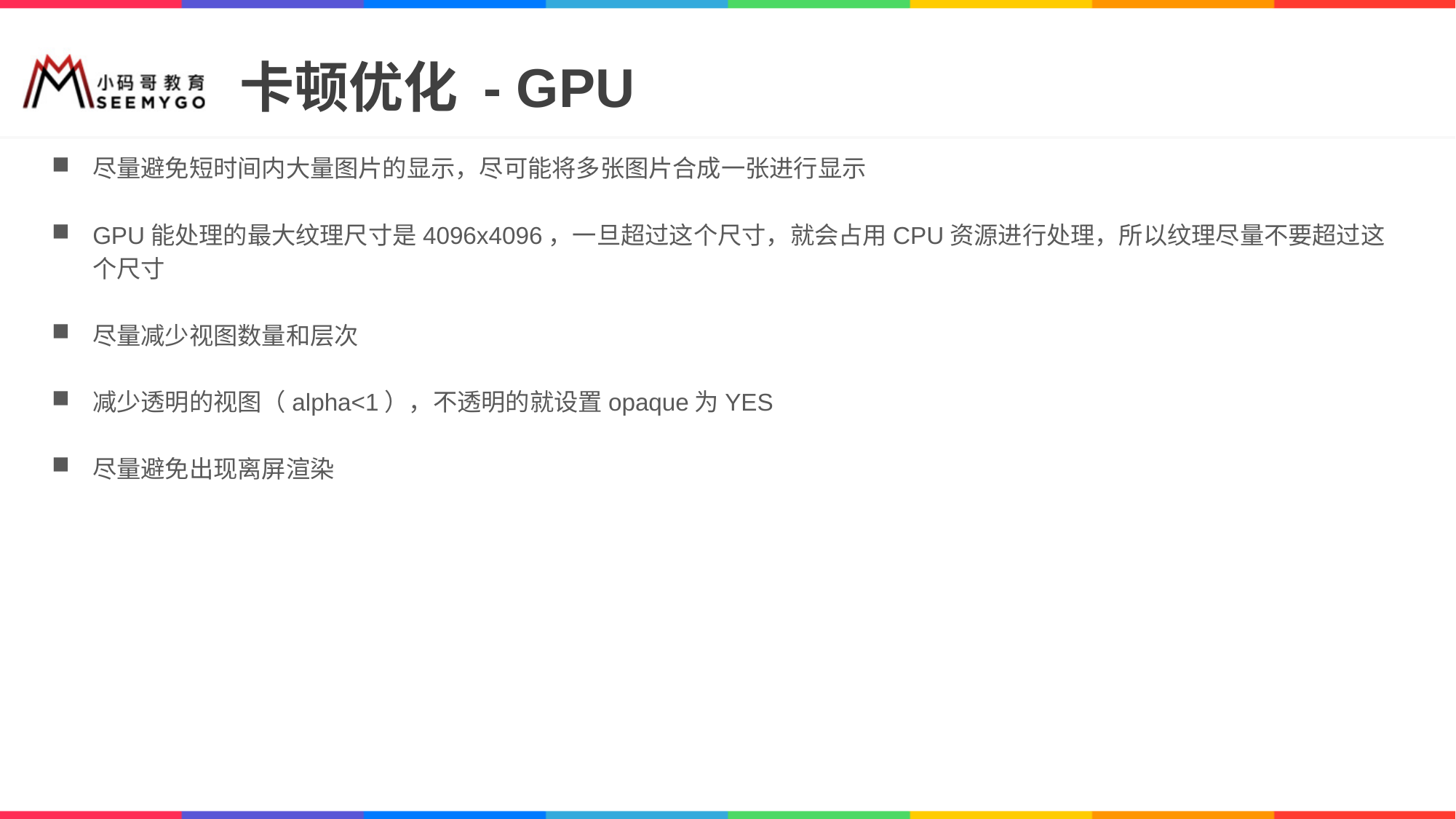

# 卡顿优化 - GPU
尽量避免短时间内大量图片的显示，尽可能将多张图片合成一张进行显示

GPU能处理的最大纹理尺寸是4096x4096，一旦超过这个尺寸，就会占用CPU资源进行处理，所以纹理尽量不要超过这个尺寸

尽量减少视图数量和层次

减少透明的视图（alpha<1），不透明的就设置opaque为YES

尽量避免出现离屏渲染